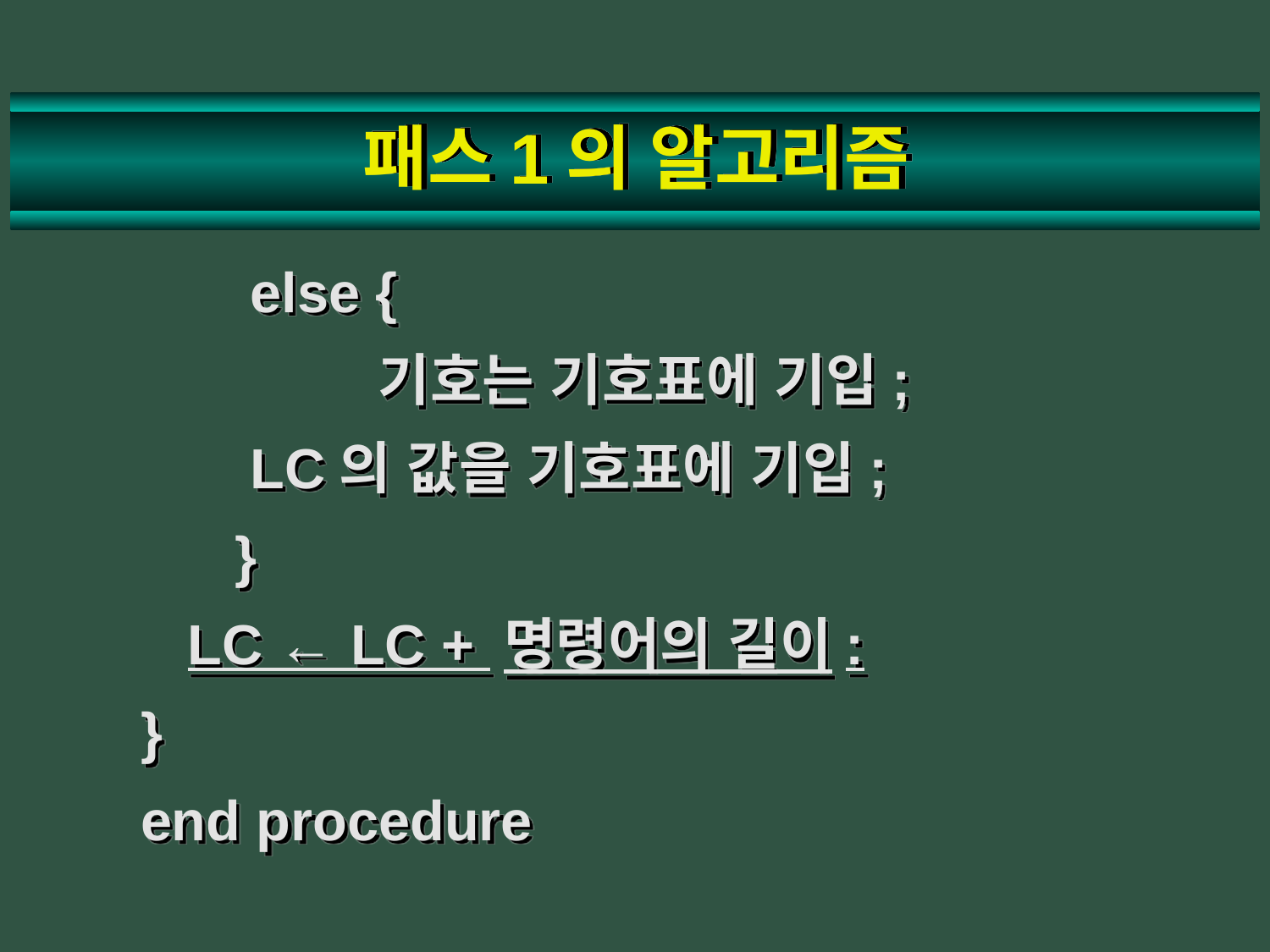

# 패스1의 알고리즘
       else {
		   기호는 기호표에 기입;
       LC의 값을 기호표에 기입;
      }
   LC ← LC + 명령어의 길이:
}
end procedure